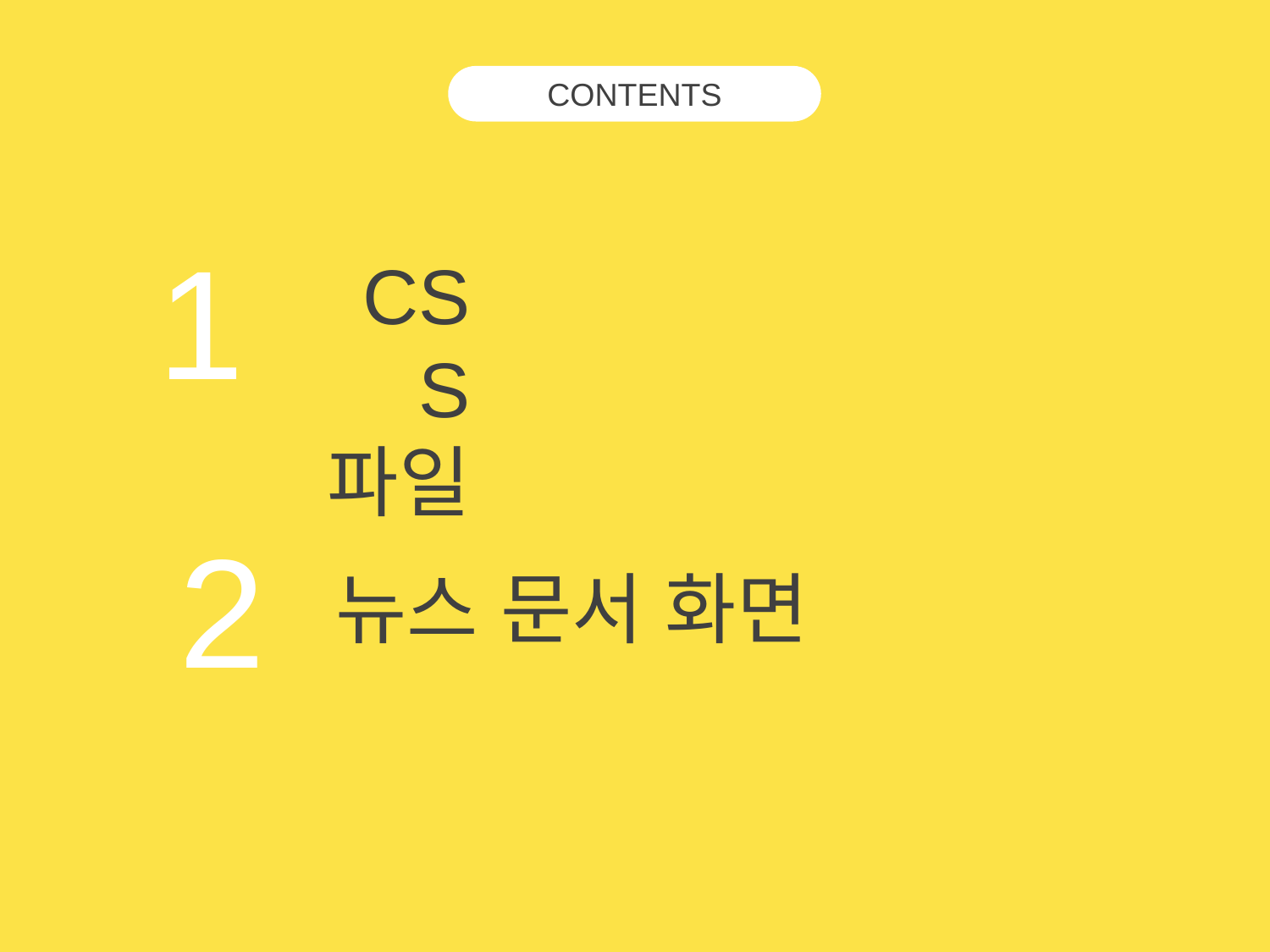

CONTENTS
1
CSS 파일
2
뉴스 문서 화면